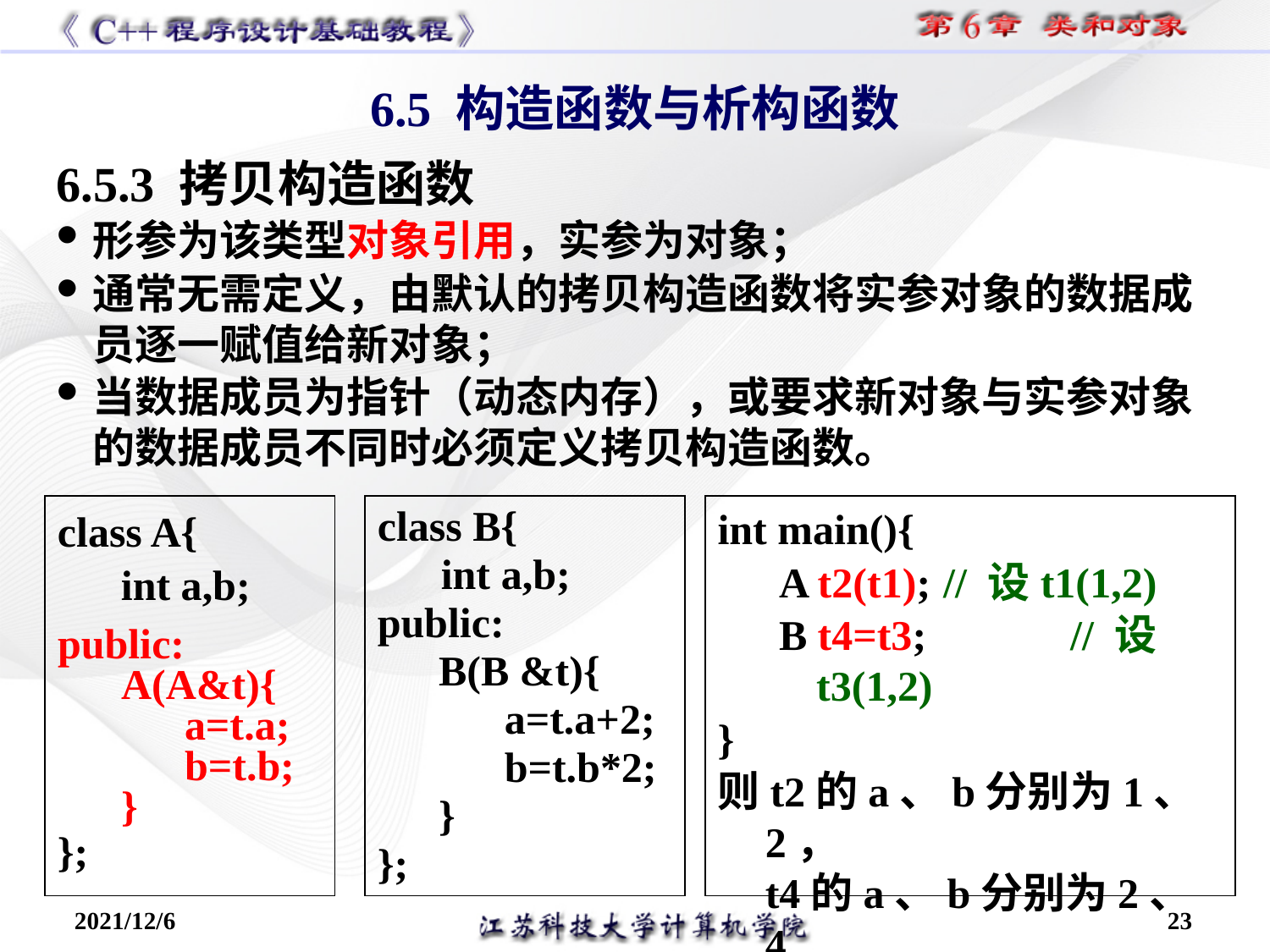

6.5 构造函数与析构函数
6.5.3 拷贝构造函数
形参为该类型对象引用，实参为对象；
通常无需定义，由默认的拷贝构造函数将实参对象的数据成员逐一赋值给新对象；
当数据成员为指针（动态内存），或要求新对象与实参对象的数据成员不同时必须定义拷贝构造函数。
class A{
      int a,b;

};
class B{
      int a,b;
public:
B(B &t){
a=t.a+2;
b=t.b*2;
}
};
int main(){
A t2(t1); 	// 设t1(1,2)
B t4=t3;  	// 设t3(1,2)
}
则t2的a、b分别为1、2，
t4的a、b分别为2、4
注意拷贝构造的形式
public:
A(A&t){
a=t.a;
b=t.b;
}